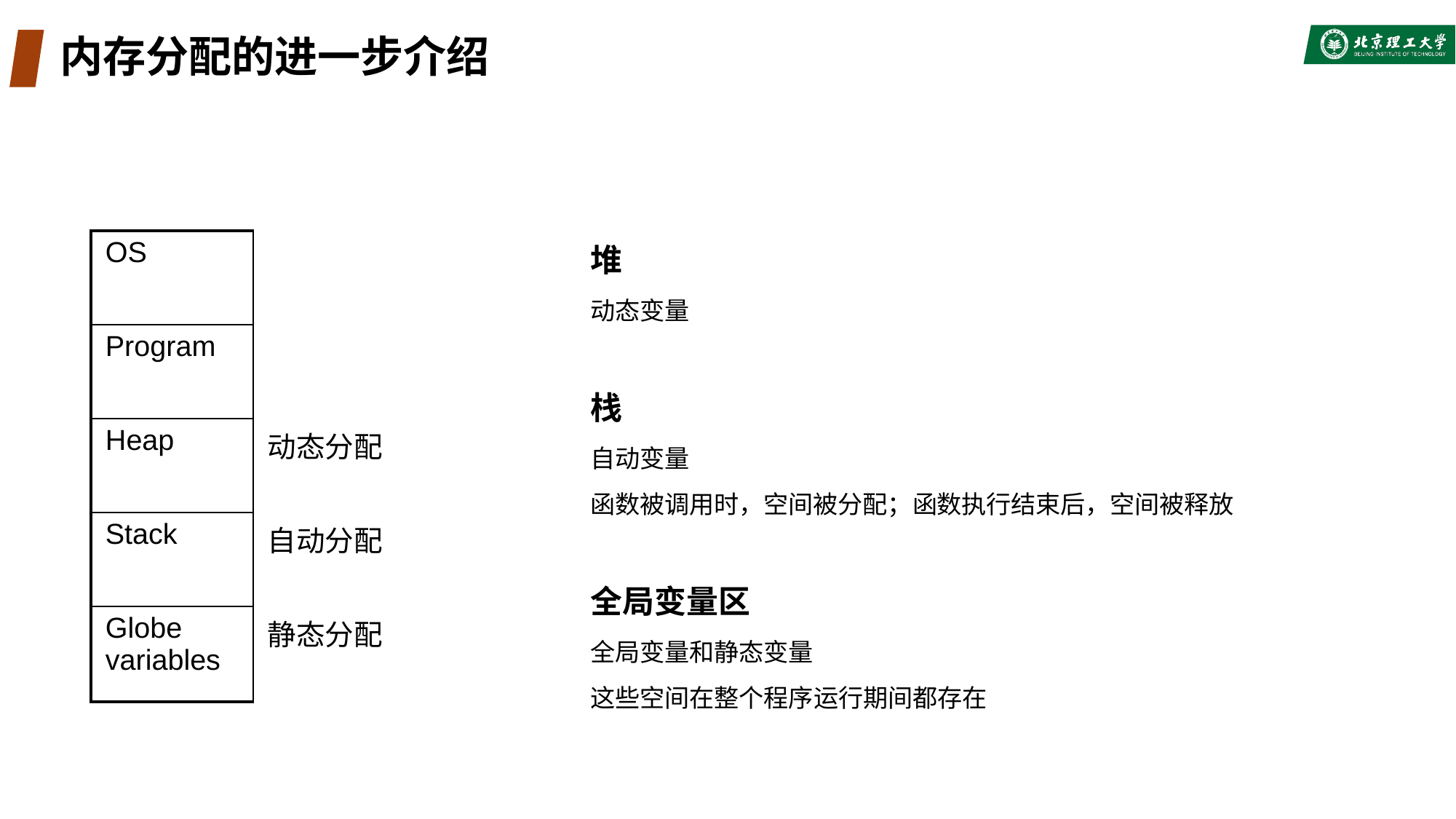

# 内存分配的进一步介绍
| OS |  |
| --- | --- |
| Program |  |
| Heap | 动态分配 |
| Stack | 自动分配 |
| Globe variables | 静态分配 |
堆
动态变量

栈
自动变量
函数被调用时，空间被分配；函数执行结束后，空间被释放

全局变量区
全局变量和静态变量
这些空间在整个程序运行期间都存在